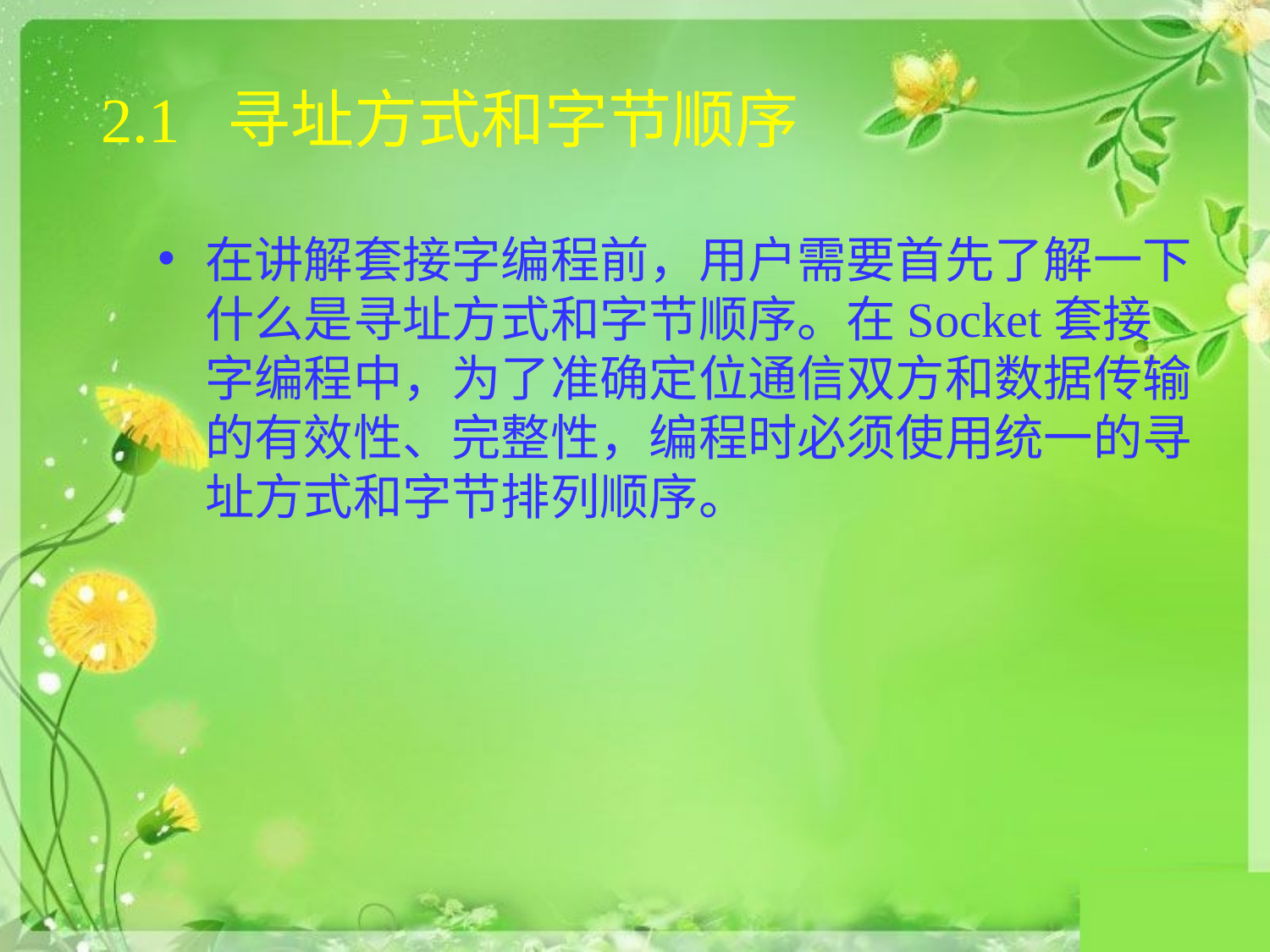

# 2.1  寻址方式和字节顺序
在讲解套接字编程前，用户需要首先了解一下什么是寻址方式和字节顺序。在Socket套接字编程中，为了准确定位通信双方和数据传输的有效性、完整性，编程时必须使用统一的寻址方式和字节排列顺序。